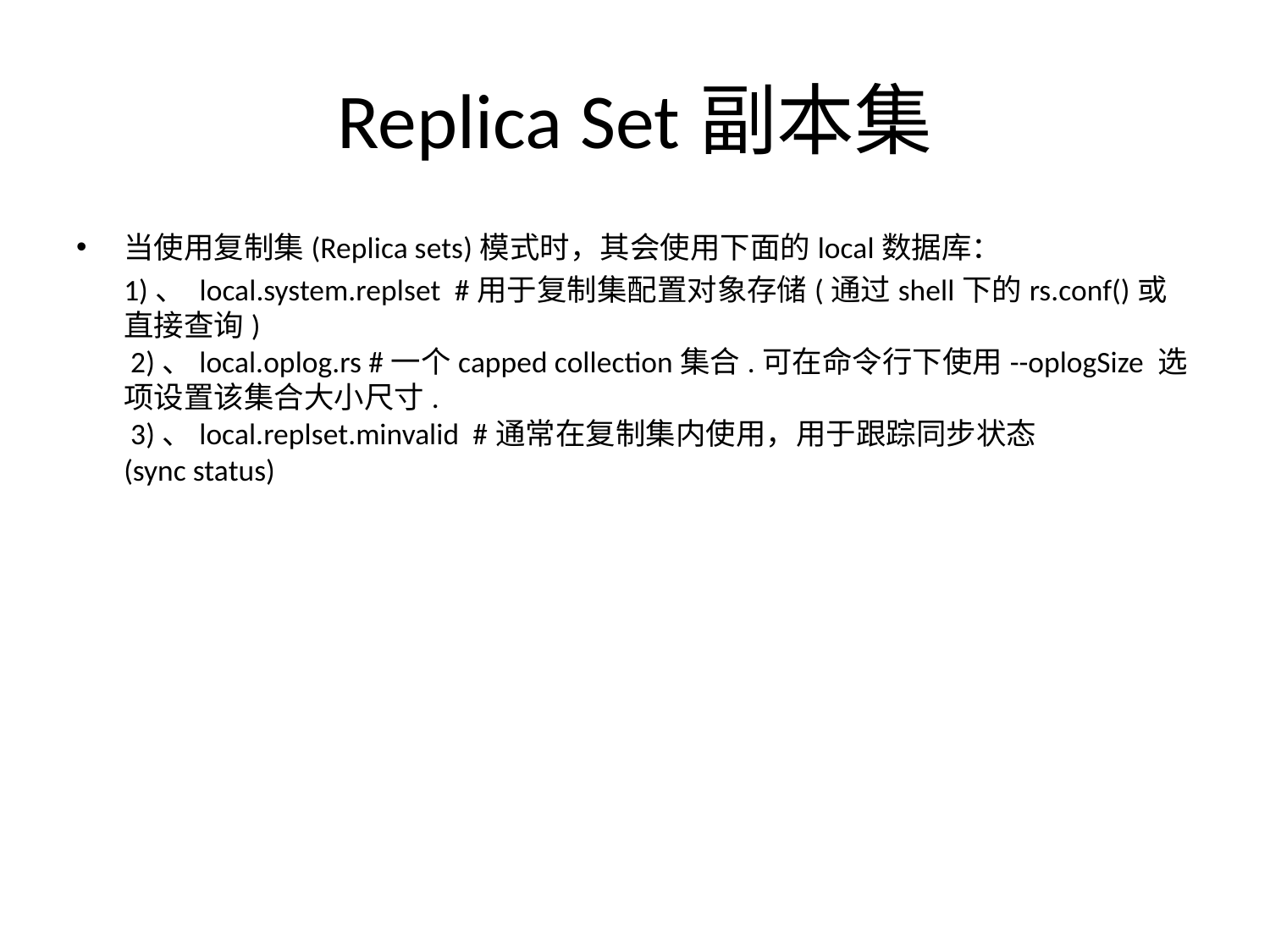

# Replica Set副本集
当使用复制集(Replica sets)模式时，其会使用下面的local数据库：
	1)、 local.system.replset  #用于复制集配置对象存储(通过shell下的rs.conf()或直接查询)
 2)、local.oplog.rs #一个capped collection集合.可在命令行下使用--oplogSize 选项设置该集合大小尺寸.
 3)、local.replset.minvalid  #通常在复制集内使用，用于跟踪同步状态(sync status)